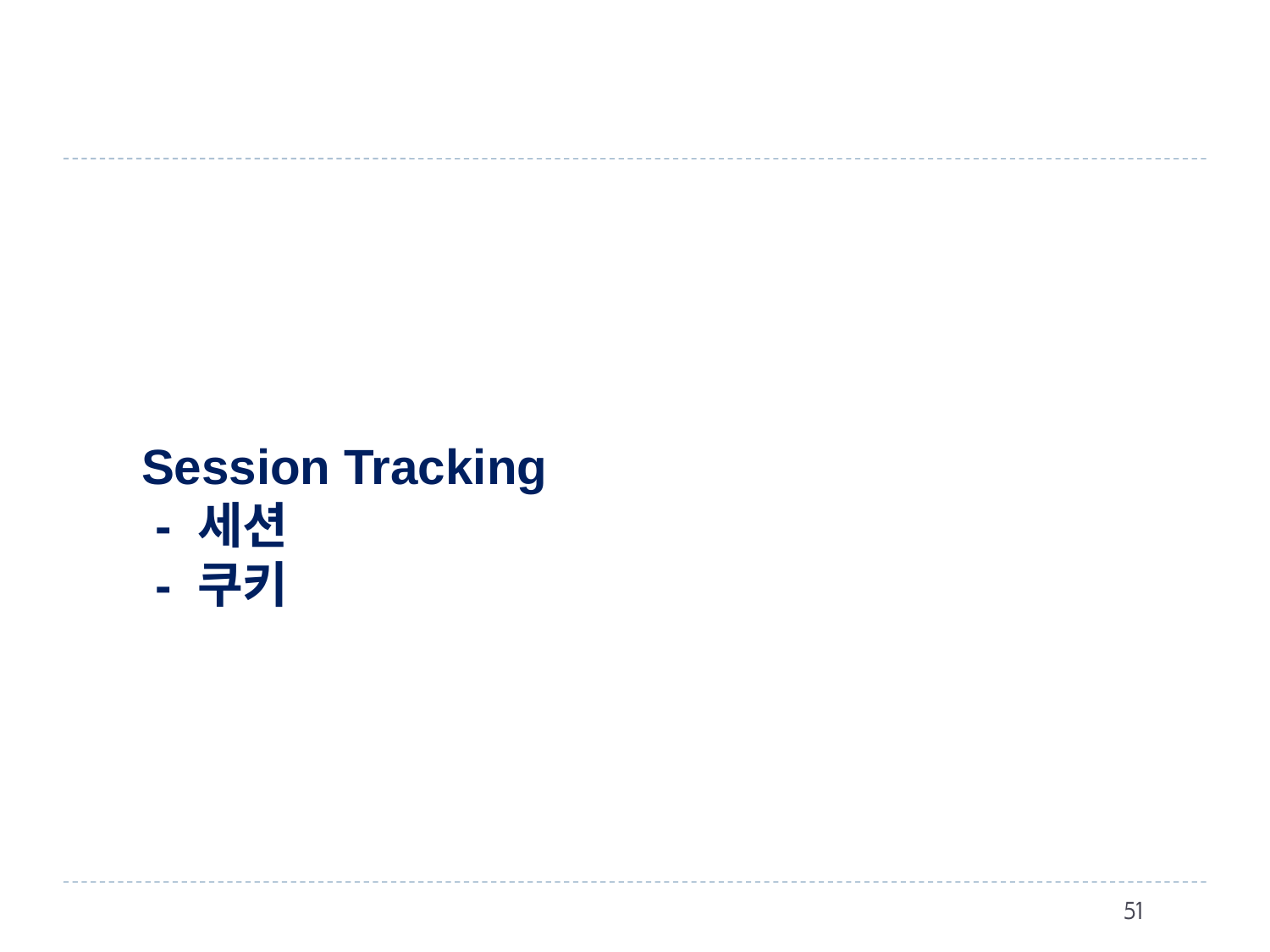

Session Tracking
 - 세션
 - 쿠키
51